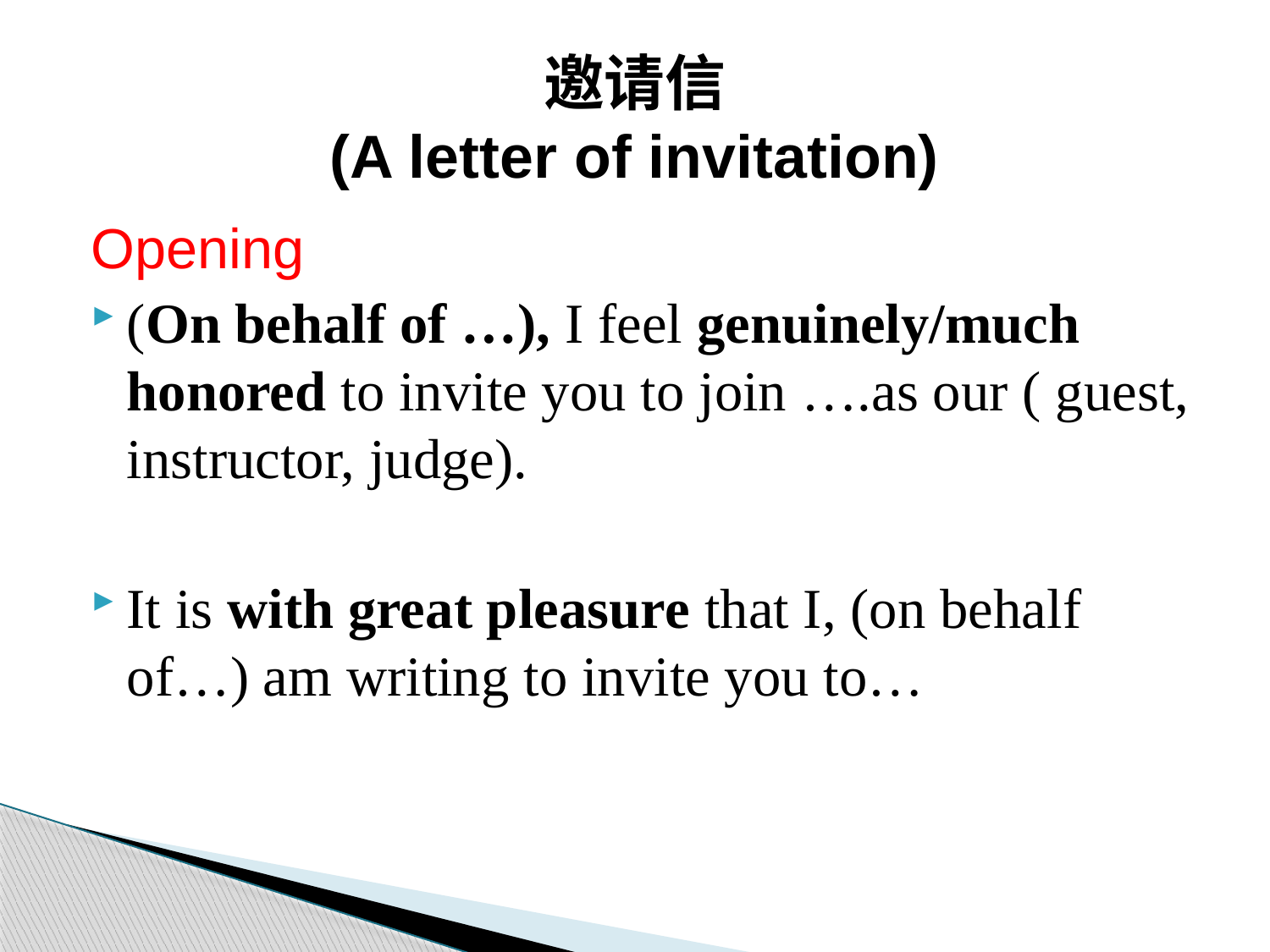

# 邀请信 (A letter of invitation)
Opening
(On behalf of …), I feel genuinely/much honored to invite you to join ….as our ( guest, instructor, judge).

It is with great pleasure that I, (on behalf of…) am writing to invite you to…